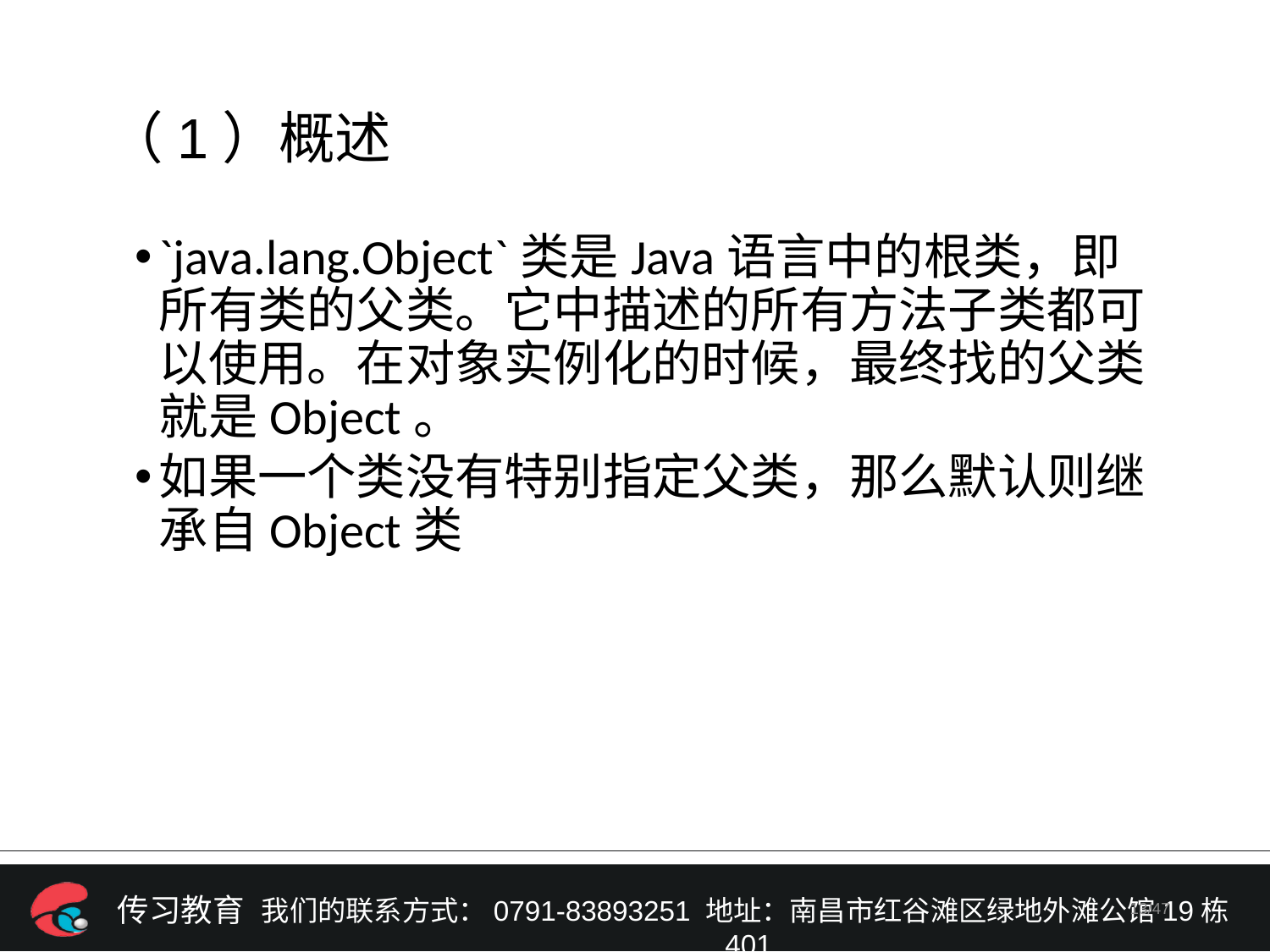

（1）概述
`java.lang.Object`类是Java语言中的根类，即所有类的父类。它中描述的所有方法子类都可以使用。在对象实例化的时候，最终找的父类就是Object。
如果一个类没有特别指定父类，那么默认则继承自Object类
13/47